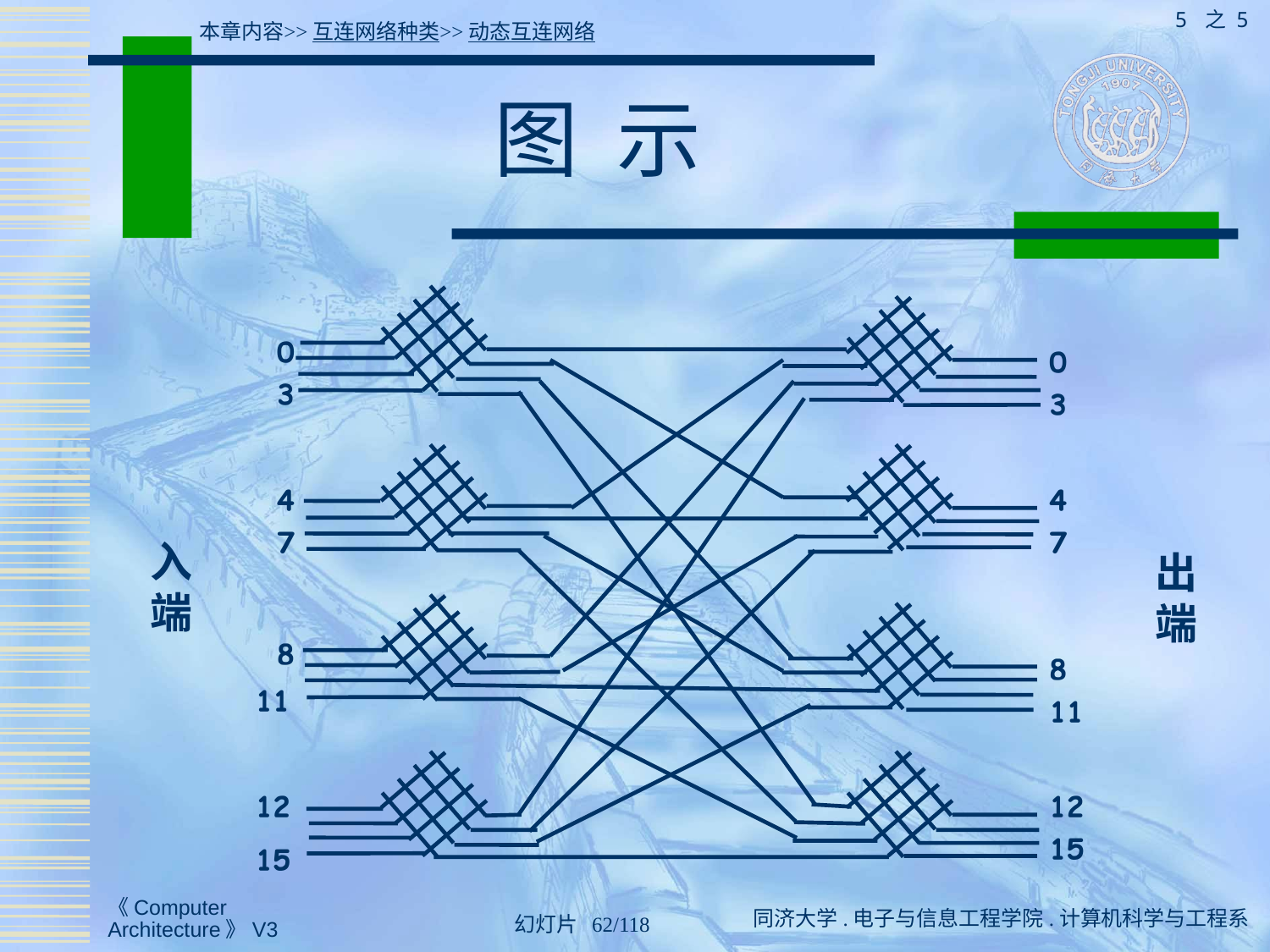

5 之 5
本章内容>>互连网络种类>>动态互连网络
# 图  示

0
0

3

3

4
4

7

7

入端

出端

8
8

11

11

12
12

15

15